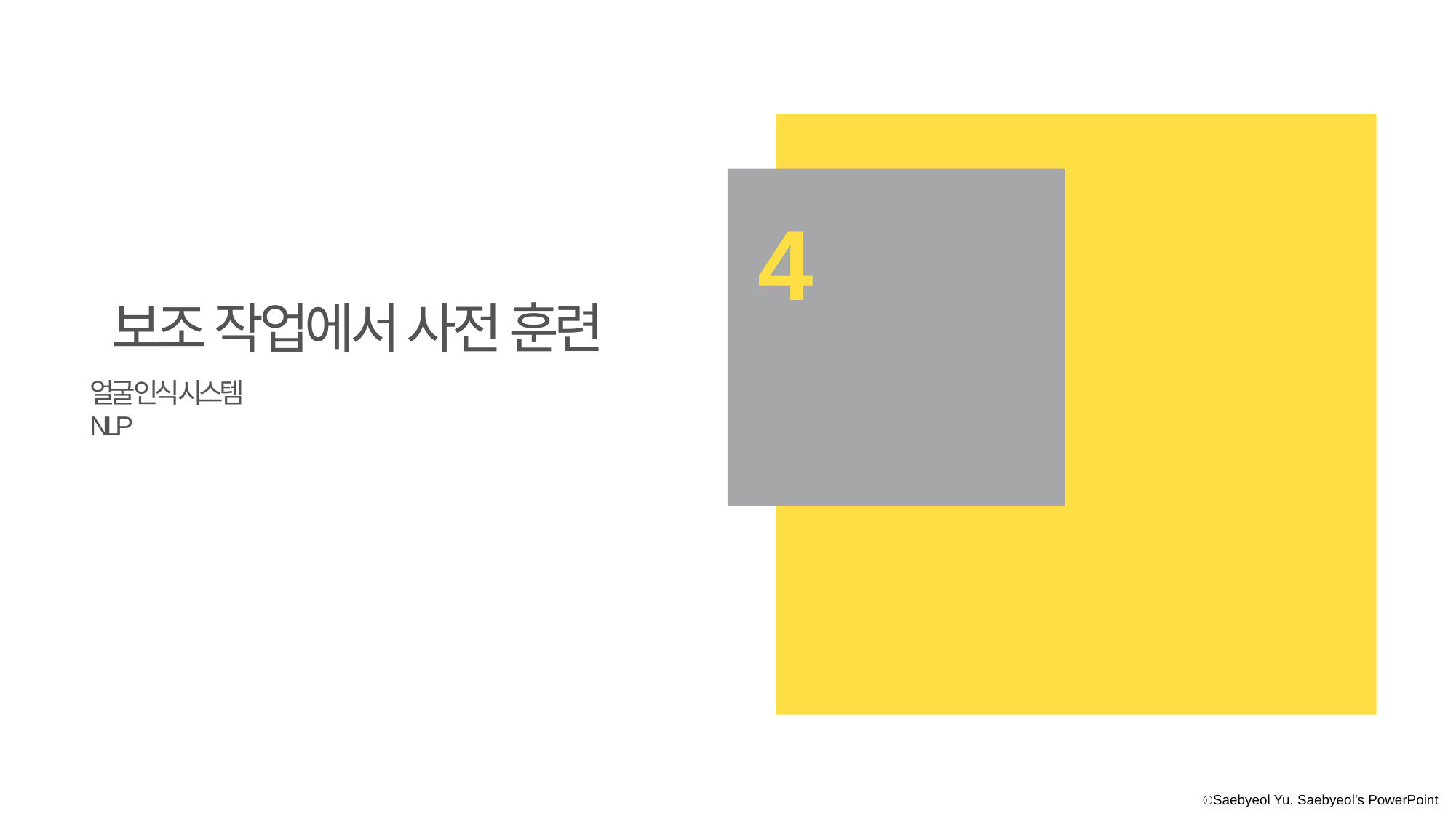

4
보조 작업에서 사전 훈련
얼굴 인식 시스템
NLP